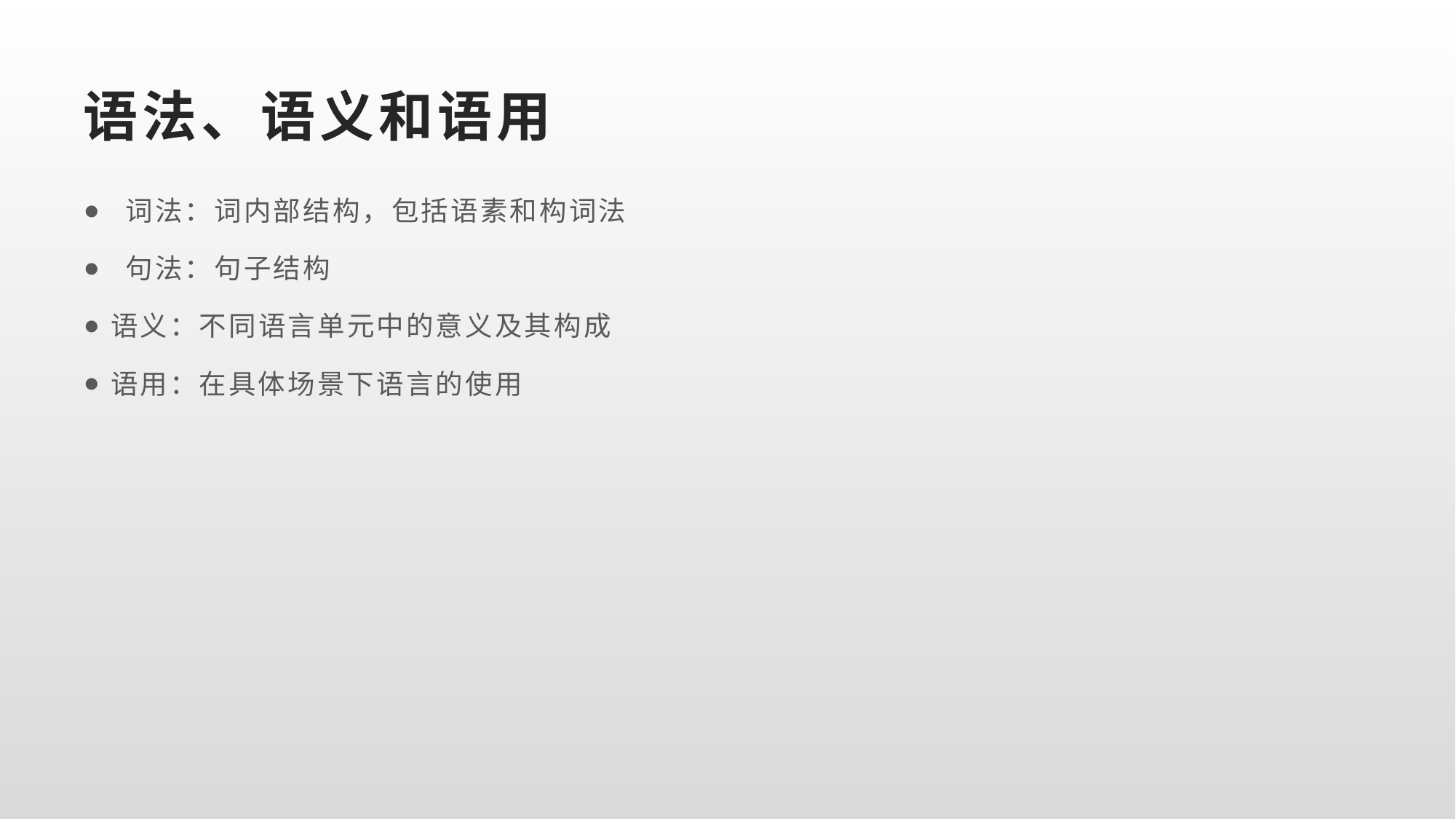

# 语法、语义和语用
 词法：词内部结构，包括语素和构词法
 句法：句子结构
语义：不同语言单元中的意义及其构成
语用：在具体场景下语言的使用